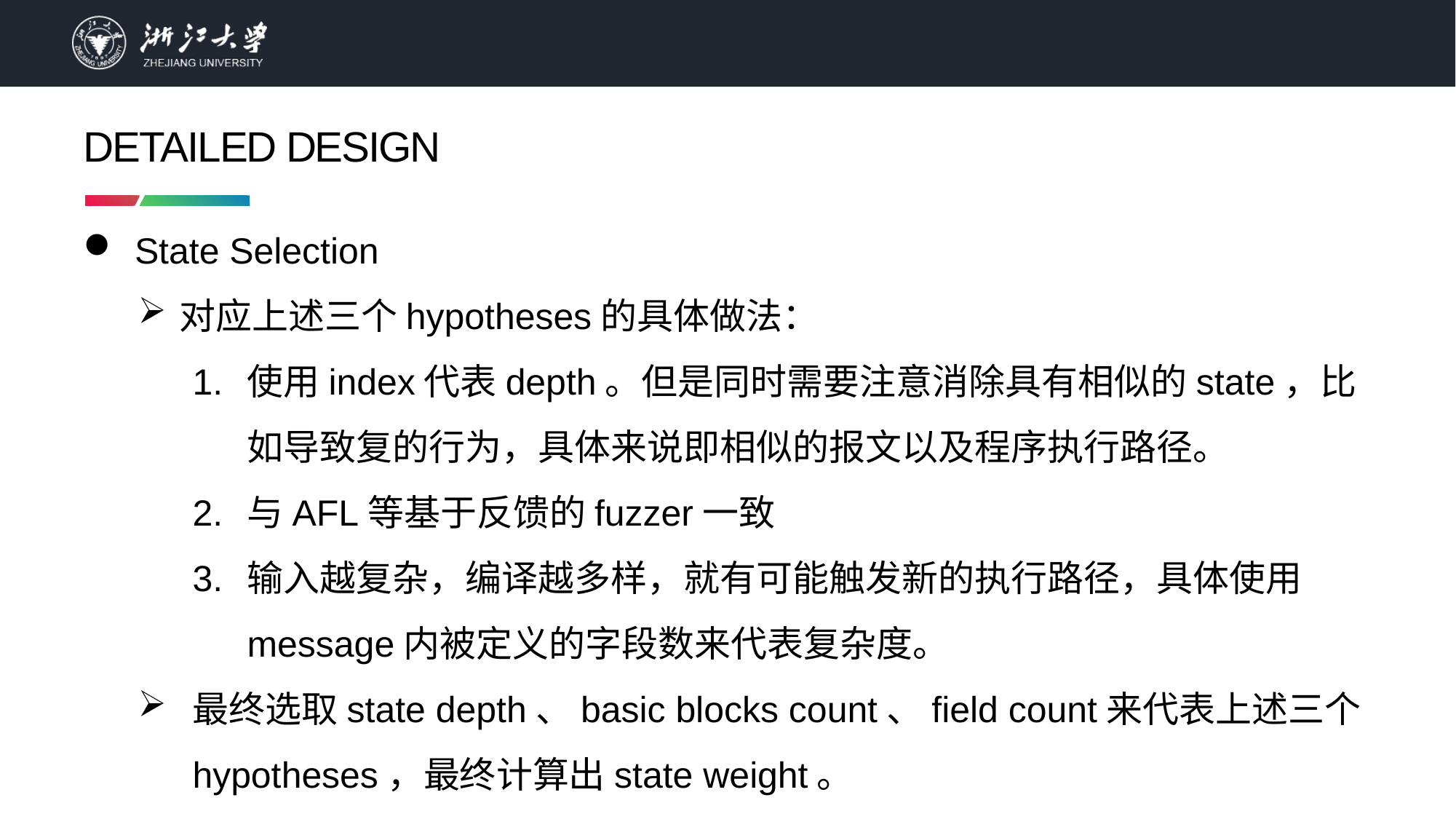

# DETAILED DESIGN
 State Selection
对应上述三个hypotheses的具体做法：
使用index代表depth。但是同时需要注意消除具有相似的state，比如导致复的行为，具体来说即相似的报文以及程序执行路径。
与AFL等基于反馈的fuzzer一致
输入越复杂，编译越多样，就有可能触发新的执行路径，具体使用message内被定义的字段数来代表复杂度。
最终选取state depth、basic blocks count、field count来代表上述三个hypotheses，最终计算出state weight。

28